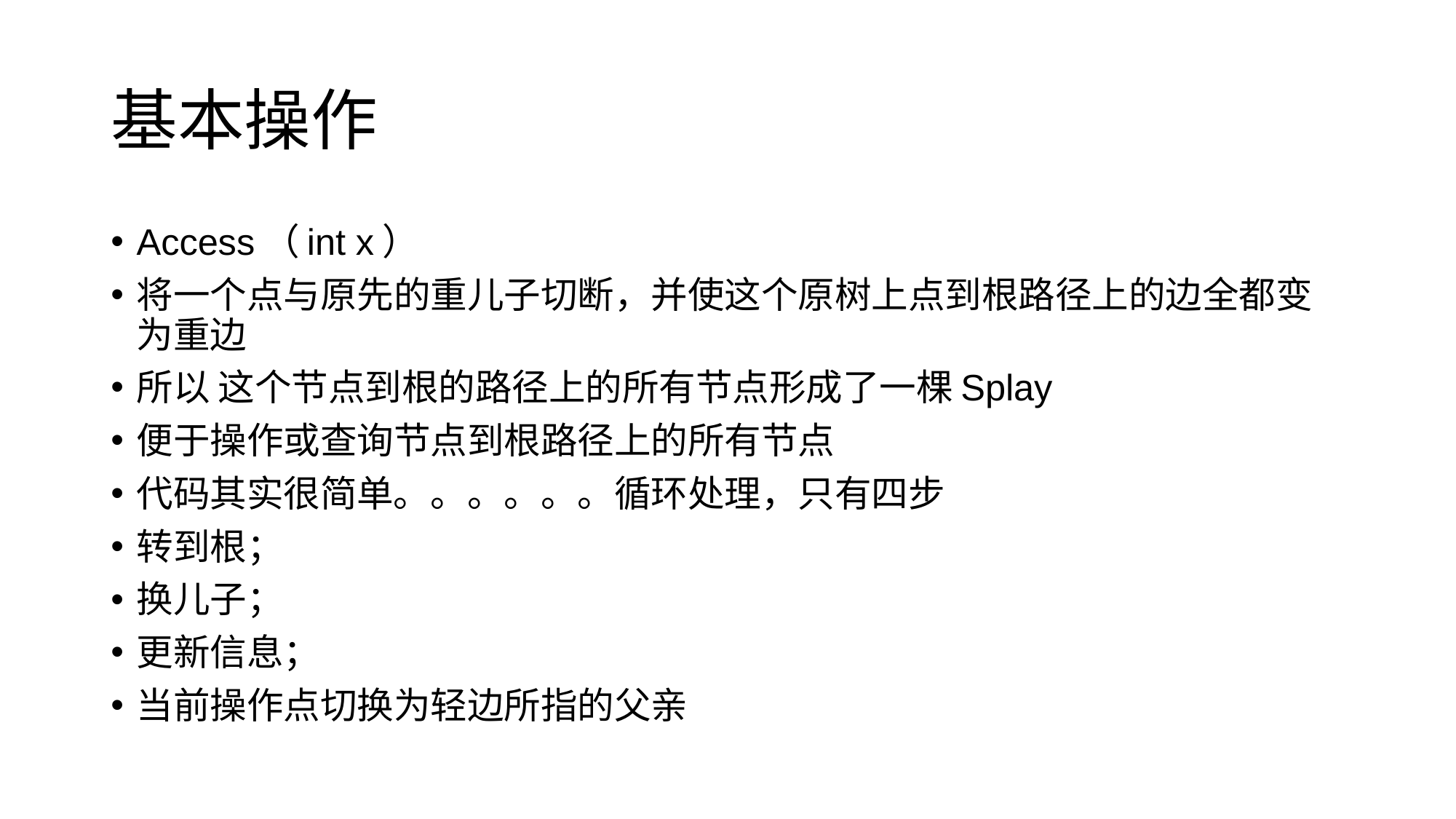

# 基本操作
Access（int x）
将一个点与原先的重儿子切断，并使这个原树上点到根路径上的边全都变为重边
所以 这个节点到根的路径上的所有节点形成了一棵Splay
便于操作或查询节点到根路径上的所有节点
代码其实很简单。。。。。。循环处理，只有四步
转到根；
换儿子；
更新信息；
当前操作点切换为轻边所指的父亲